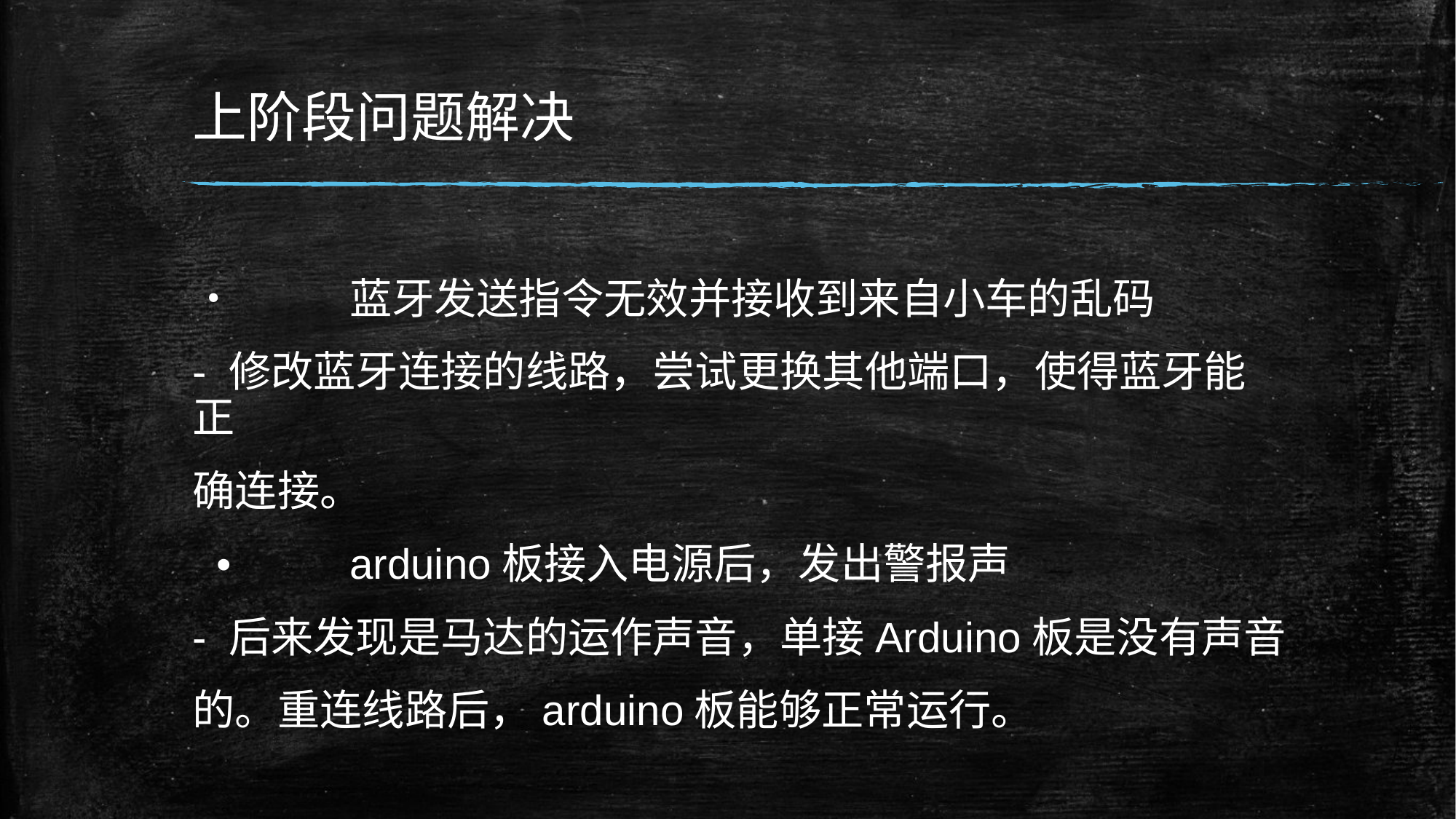

# 上阶段问题解决
•           蓝牙发送指令无效并接收到来自小车的乱码
- 修改蓝牙连接的线路，尝试更换其他端口，使得蓝牙能正
确连接。
  •          arduino板接入电源后，发出警报声
- 后来发现是马达的运作声音，单接Arduino板是没有声音
的。重连线路后，arduino板能够正常运行。